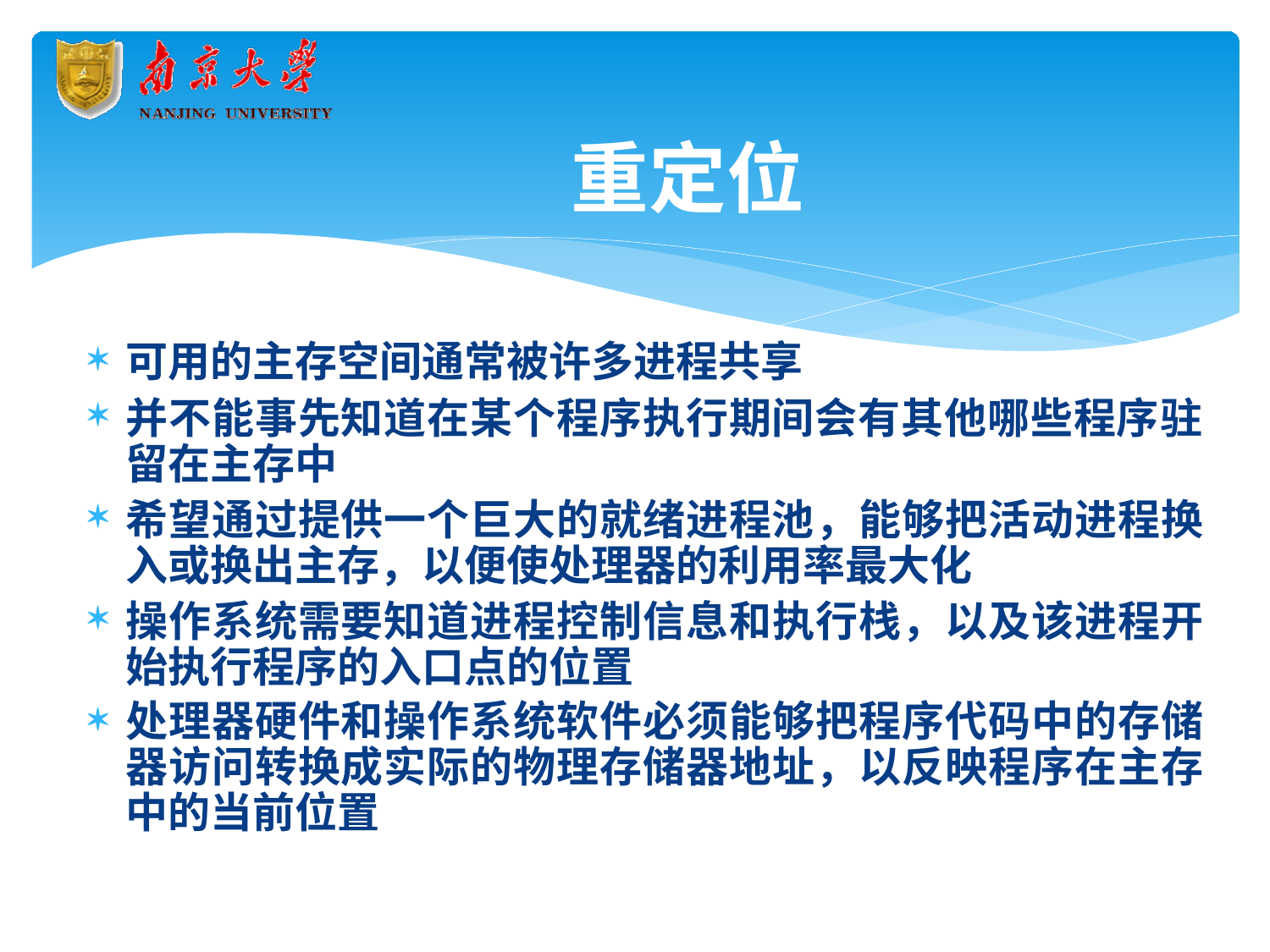

# 重定位
可用的主存空间通常被许多进程共享
并不能事先知道在某个程序执行期间会有其他哪些程序驻 留在主存中
希望通过提供一个巨大的就绪进程池，能够把活动进程换 入或换出主存，以便使处理器的利用率最大化
操作系统需要知道进程控制信息和执行栈，以及该进程开 始执行程序的入口点的位置
处理器硬件和操作系统软件必须能够把程序代码中的存储 器访问转换成实际的物理存储器地址，以反映程序在主存 中的当前位置